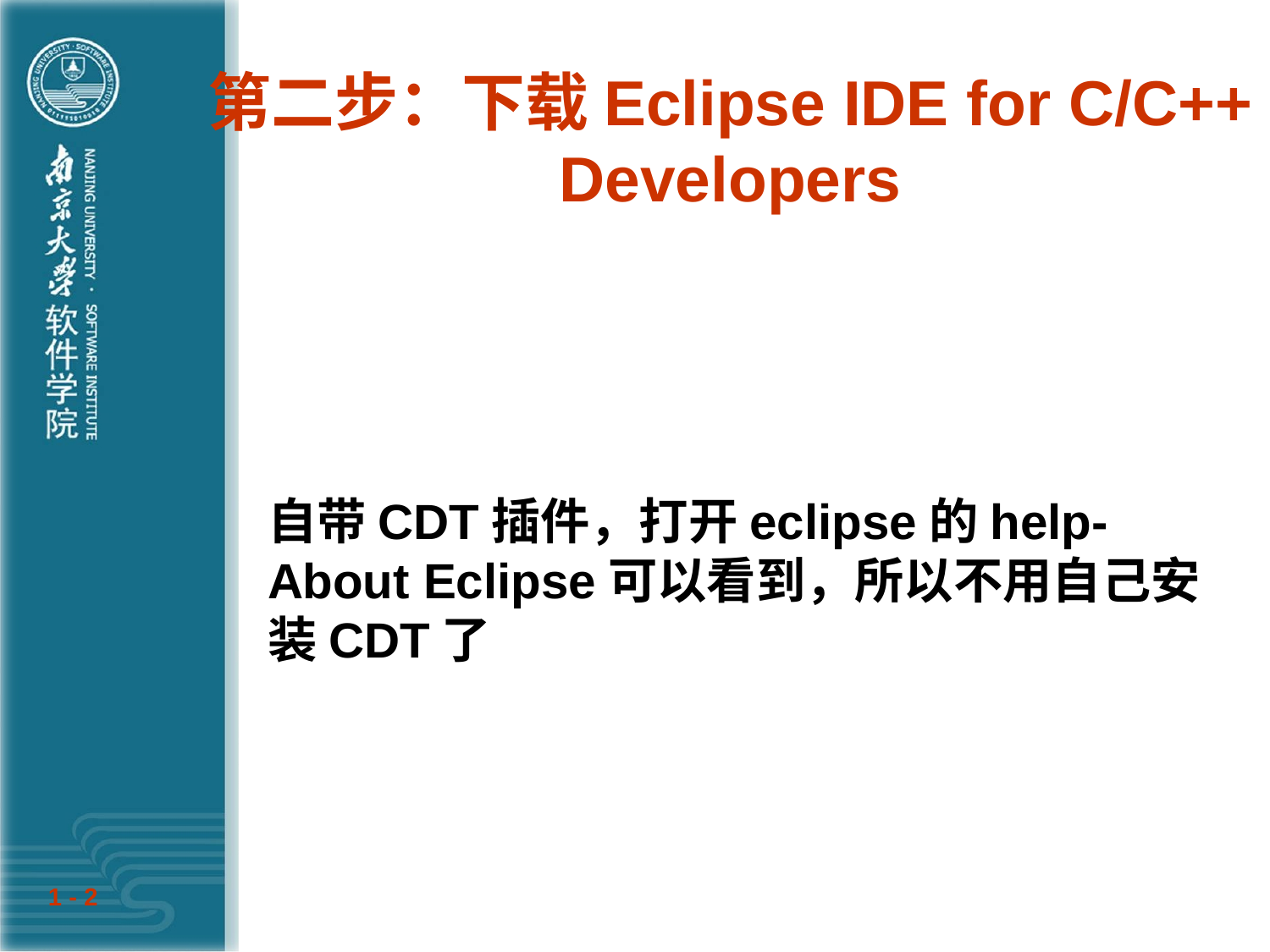

# 第二步：下载Eclipse IDE for C/C++ Developers
http://www.eclipse.org/downloads/packages/eclipse-ide-cc-developers/junor
自带CDT插件，打开eclipse的help-About Eclipse可以看到，所以不用自己安装CDT了

1 - 2